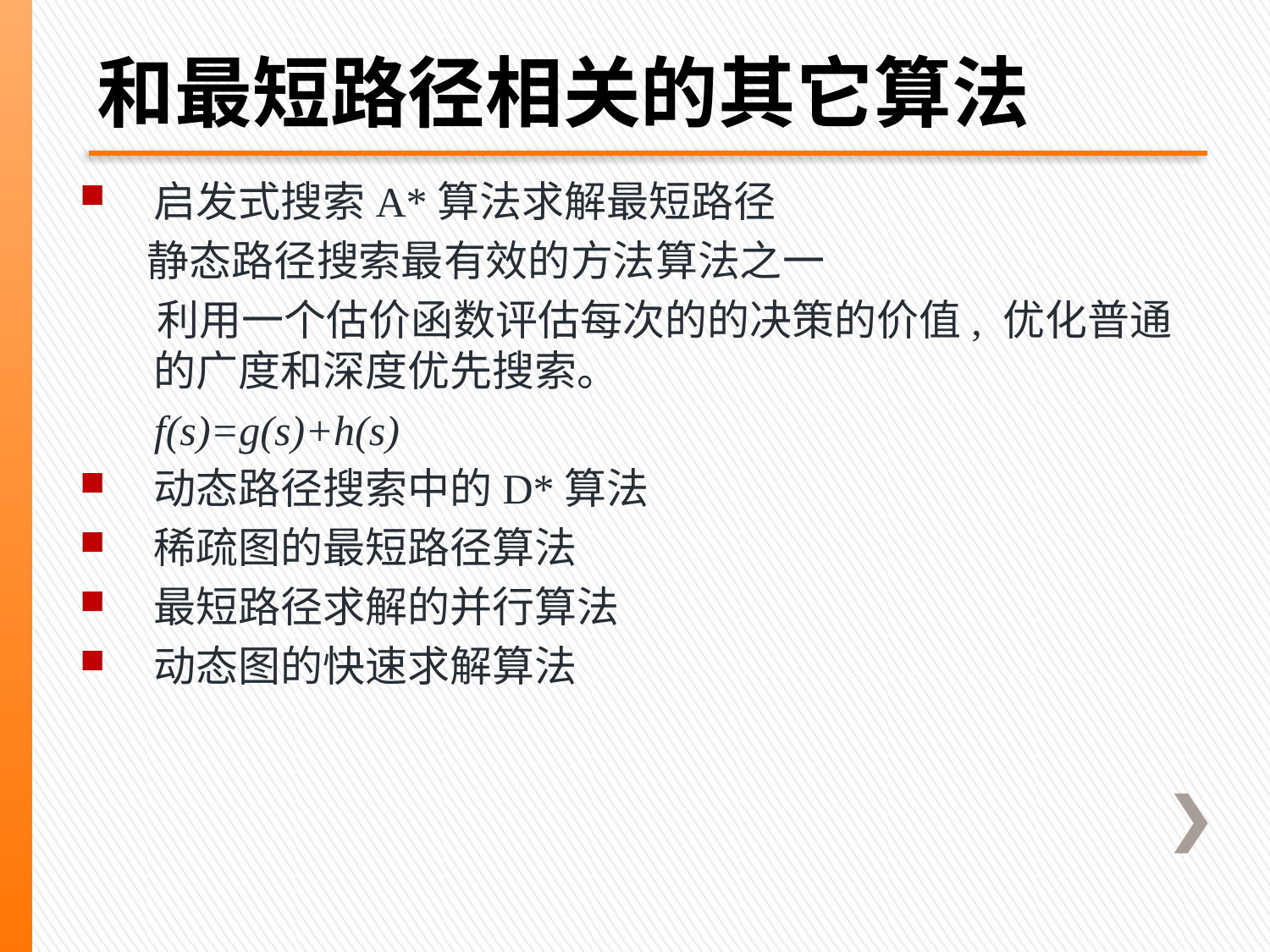

# 和最短路径相关的其它算法
启发式搜索A*算法求解最短路径
      静态路径搜索最有效的方法算法之一
       利用一个估价函数评估每次的的决策的价值, 优化普通的广度和深度优先搜索。
       f(s)=g(s)+h(s)
动态路径搜索中的D*算法
稀疏图的最短路径算法
最短路径求解的并行算法
动态图的快速求解算法